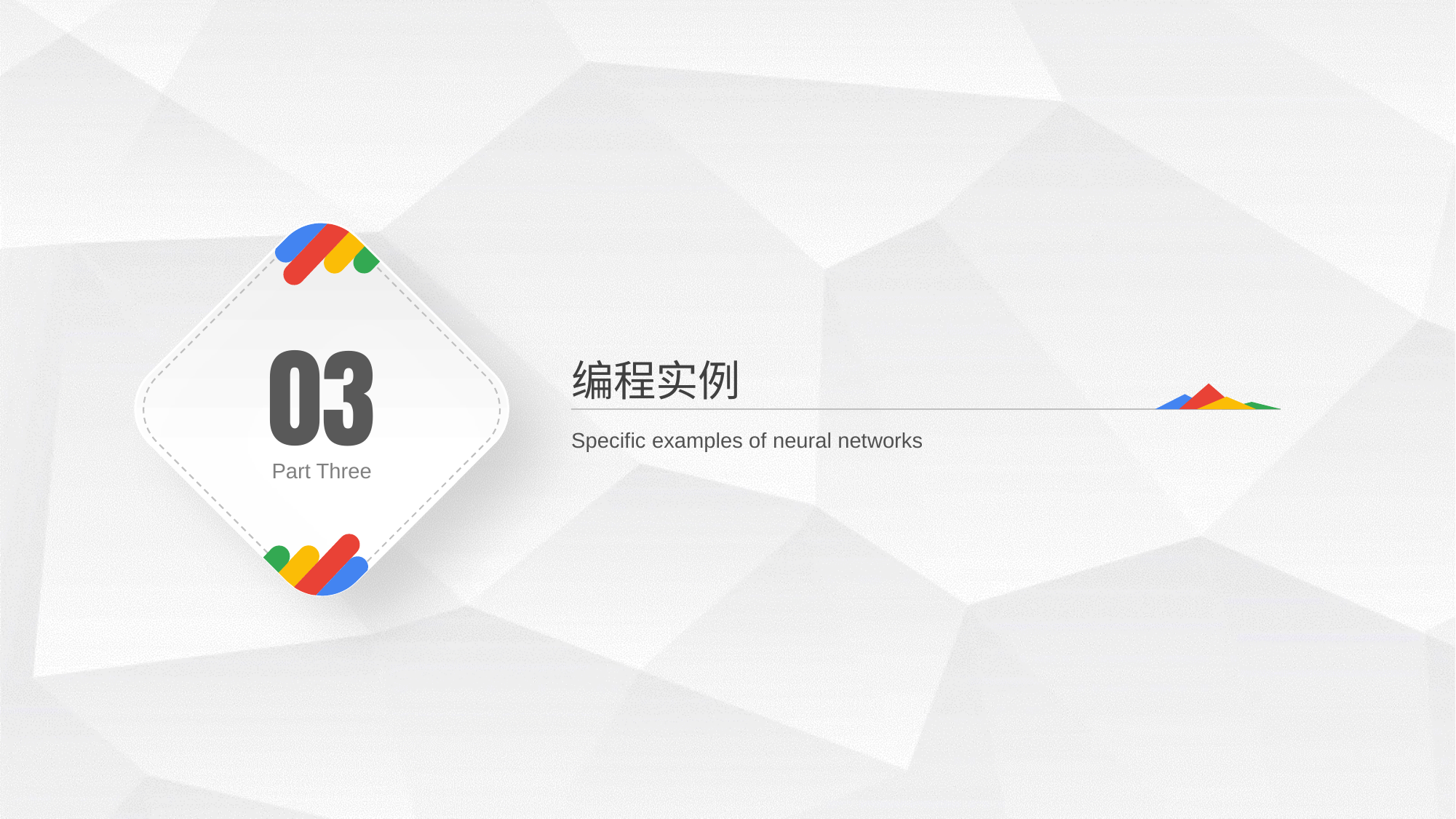

03
编程实例

Specific examples of neural networks
Part Three